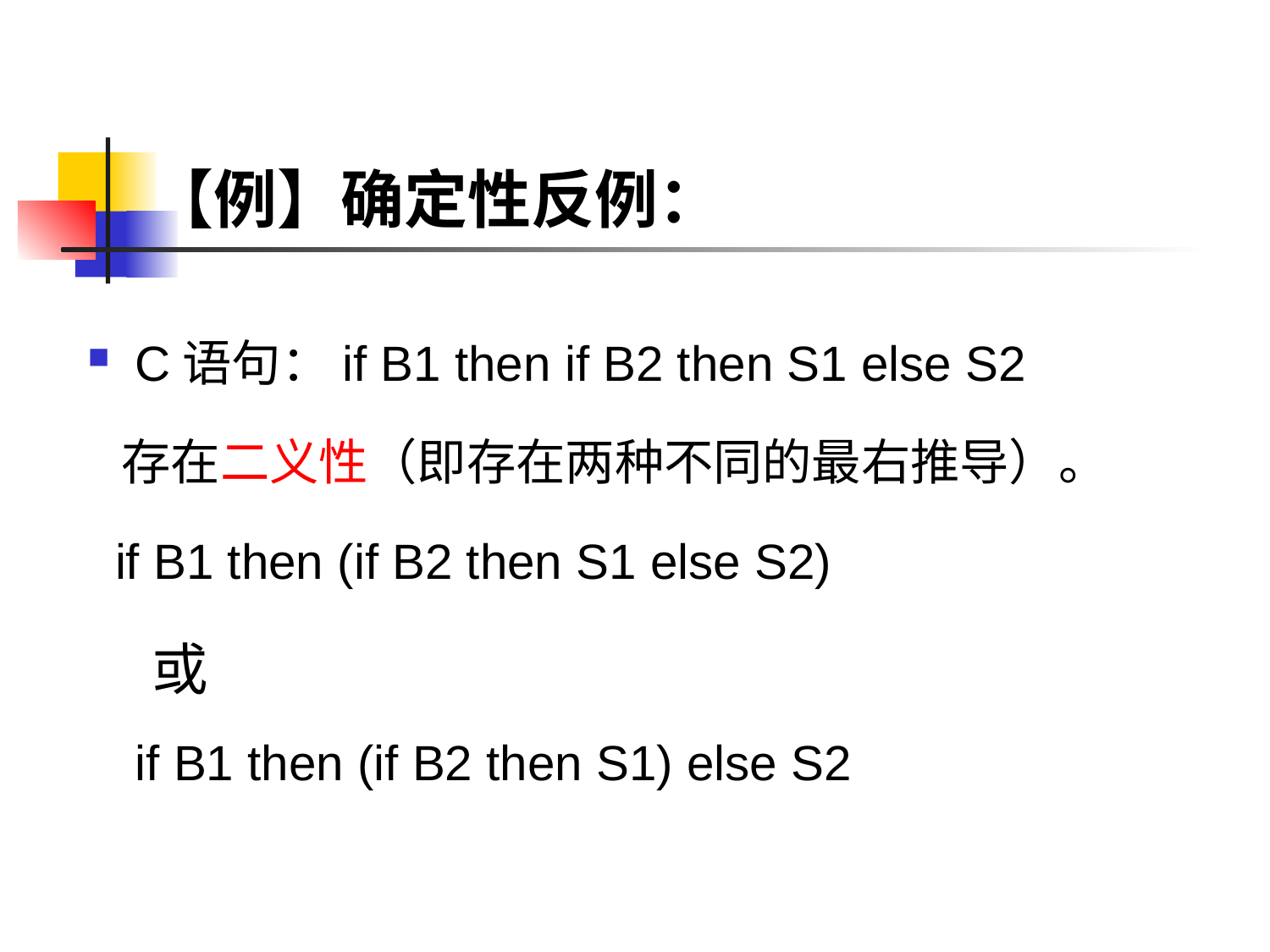

# 【例】确定性反例：
C语句：if B1 then if B2 then S1 else S2
  存在二义性（即存在两种不同的最右推导）。
  if B1 then (if B2 then S1 else S2)
    或
if B1 then (if B2 then S1) else S2